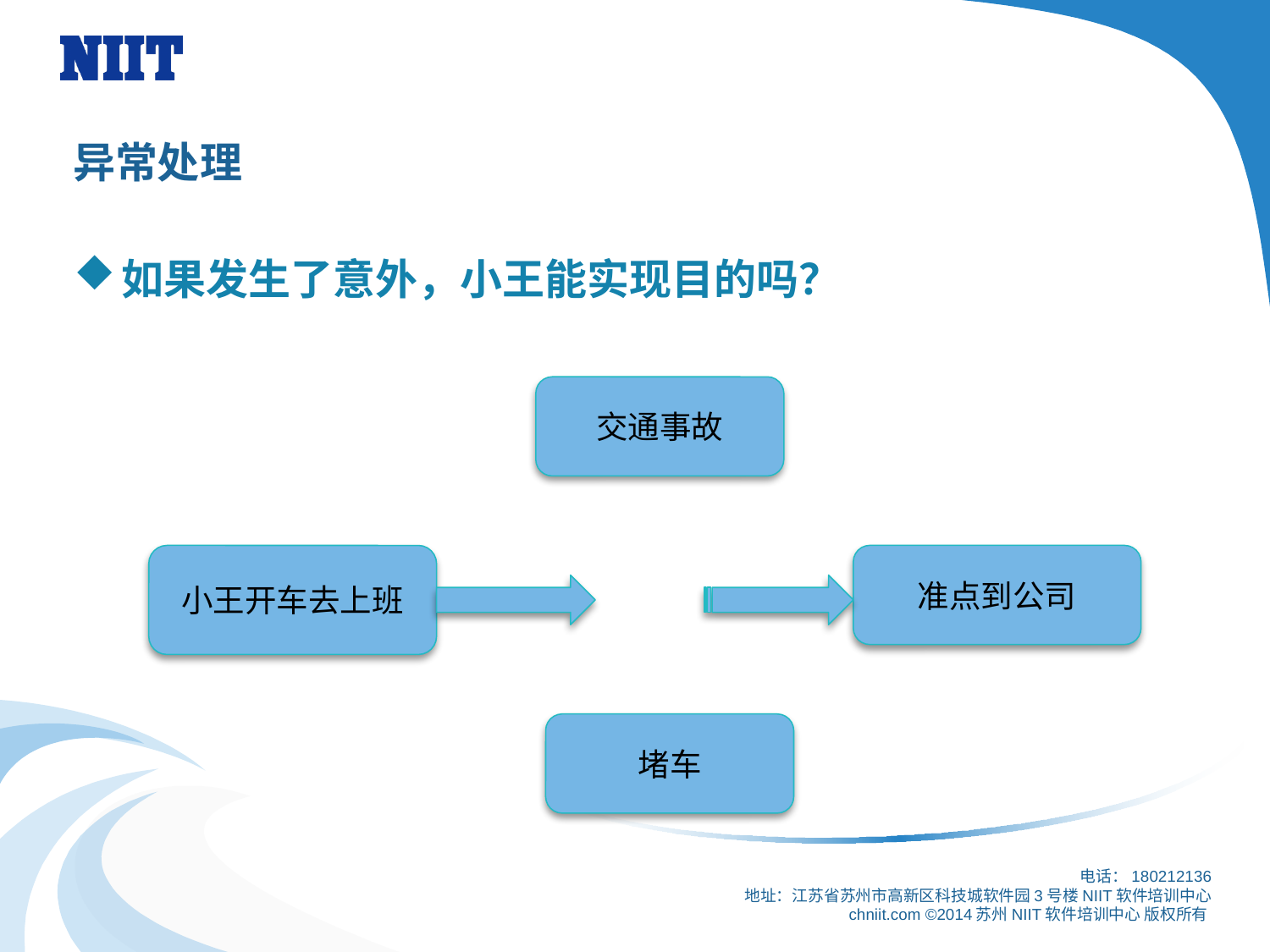

# 异常处理
如果发生了意外，小王能实现目的吗？
交通事故
小王开车去上班
准点到公司

堵车